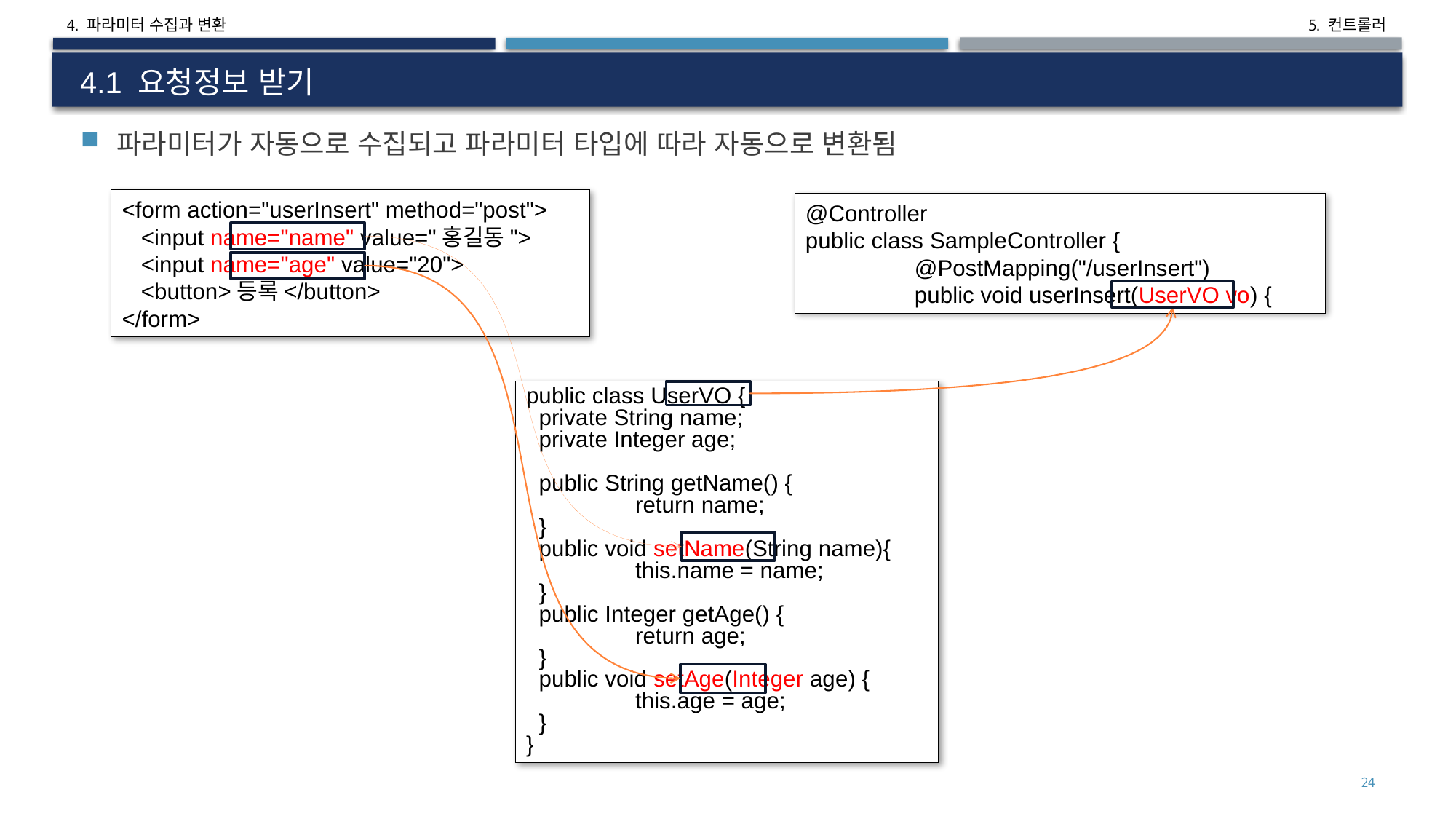

4. 파라미터 수집과 변환
# 4.1 요청정보 받기
파라미터가 자동으로 수집되고 파라미터 타입에 따라 자동으로 변환됨
<form action="userInsert" method="post">
   <input name="name" value="홍길동">
   <input name="age" value="20">
   <button>등록</button>
</form>

@Controller
public class SampleController {
	@PostMapping("/userInsert")
	public void userInsert(UserVO vo) {

public class UserVO {
  private String name;
  private Integer age;

  public String getName() {
	return name;
  }
  public void setName(String name){
	this.name = name;
  }
  public Integer getAge() {
	return age;
  }
  public void setAge(Integer age) {
	this.age = age;
  }
}

24